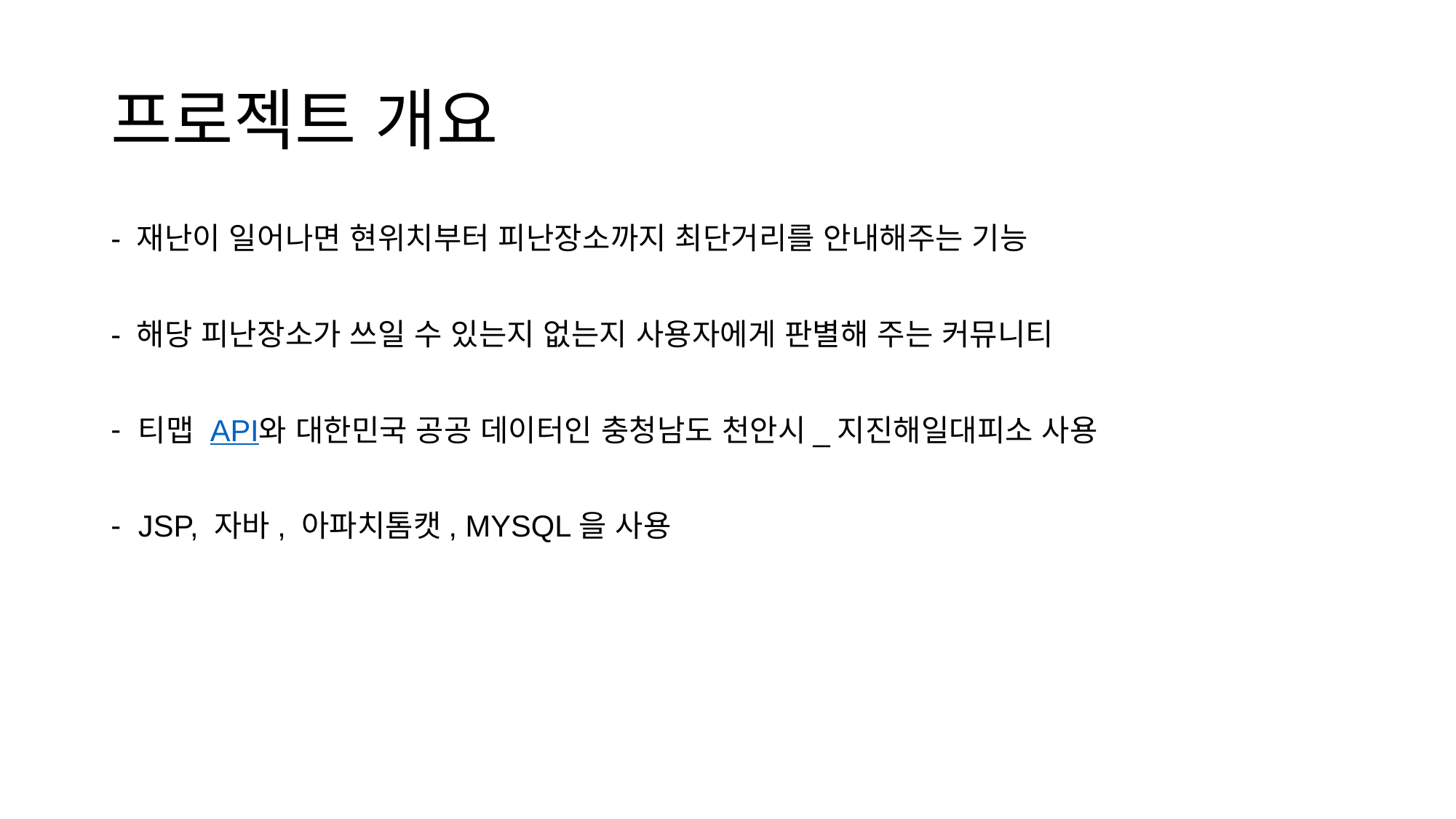

# 프로젝트 개요
- 재난이 일어나면 현위치부터 피난장소까지 최단거리를 안내해주는 기능

- 해당 피난장소가 쓰일 수 있는지 없는지 사용자에게 판별해 주는 커뮤니티

티맵 API와 대한민국 공공 데이터인 충청남도 천안시_지진해일대피소 사용

JSP, 자바, 아파치톰캣, MYSQL을 사용